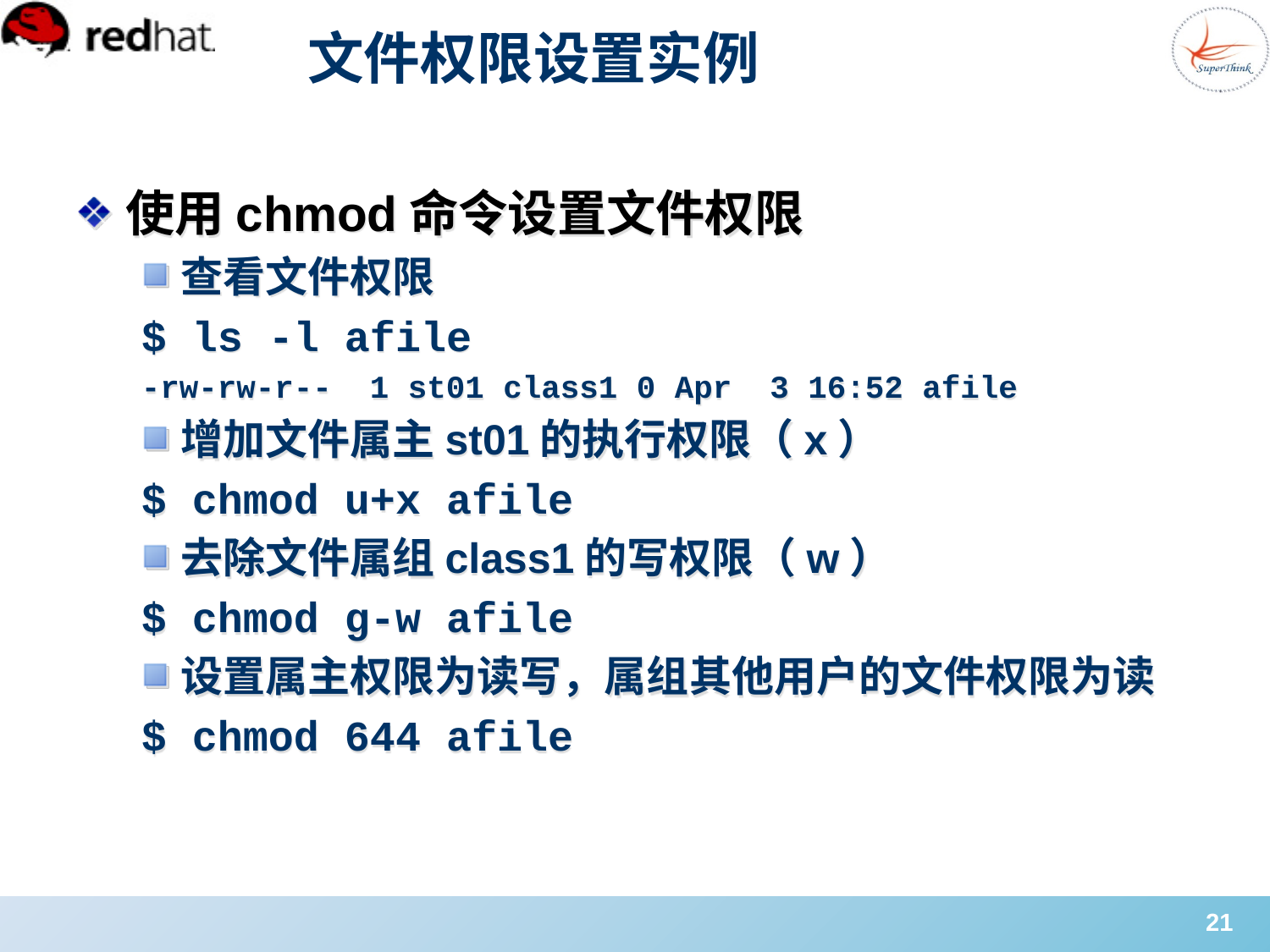

# 文件权限设置实例
使用chmod命令设置文件权限
查看文件权限
$ ls -l afile
-rw-rw-r--  1 st01 class1 0 Apr  3 16:52 afile
增加文件属主st01的执行权限（x）
$ chmod u+x afile
去除文件属组class1的写权限（w）
$ chmod g-w afile
设置属主权限为读写，属组其他用户的文件权限为读
$ chmod 644 afile
21